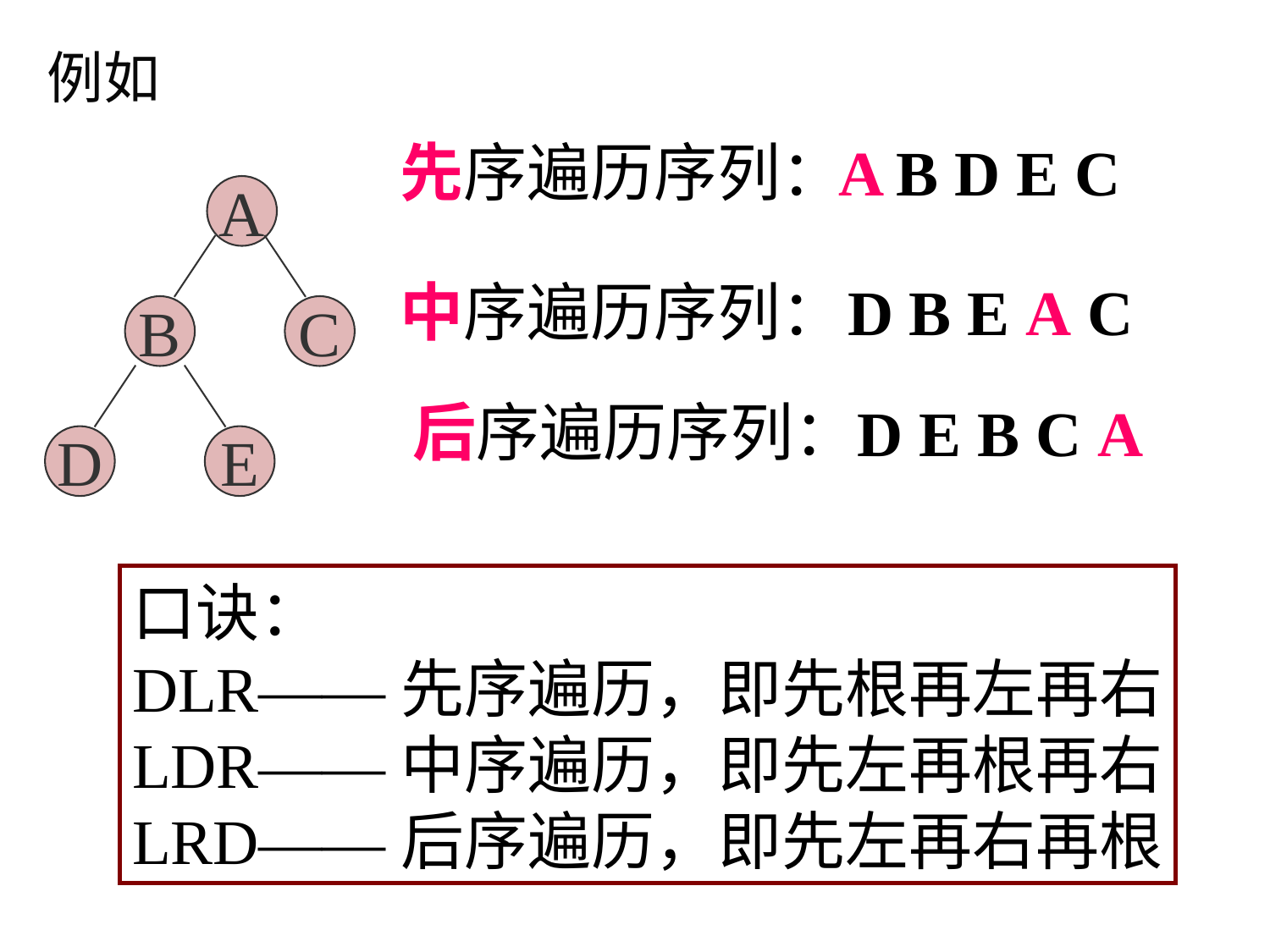

例如
先序遍历序列：
A B D E C
A

B
C

D
E
D B E A C
中序遍历序列：
后序遍历序列：
D E B C A
口诀：
DLR——先序遍历，即先根再左再右
LDR——中序遍历，即先左再根再右
LRD——后序遍历，即先左再右再根